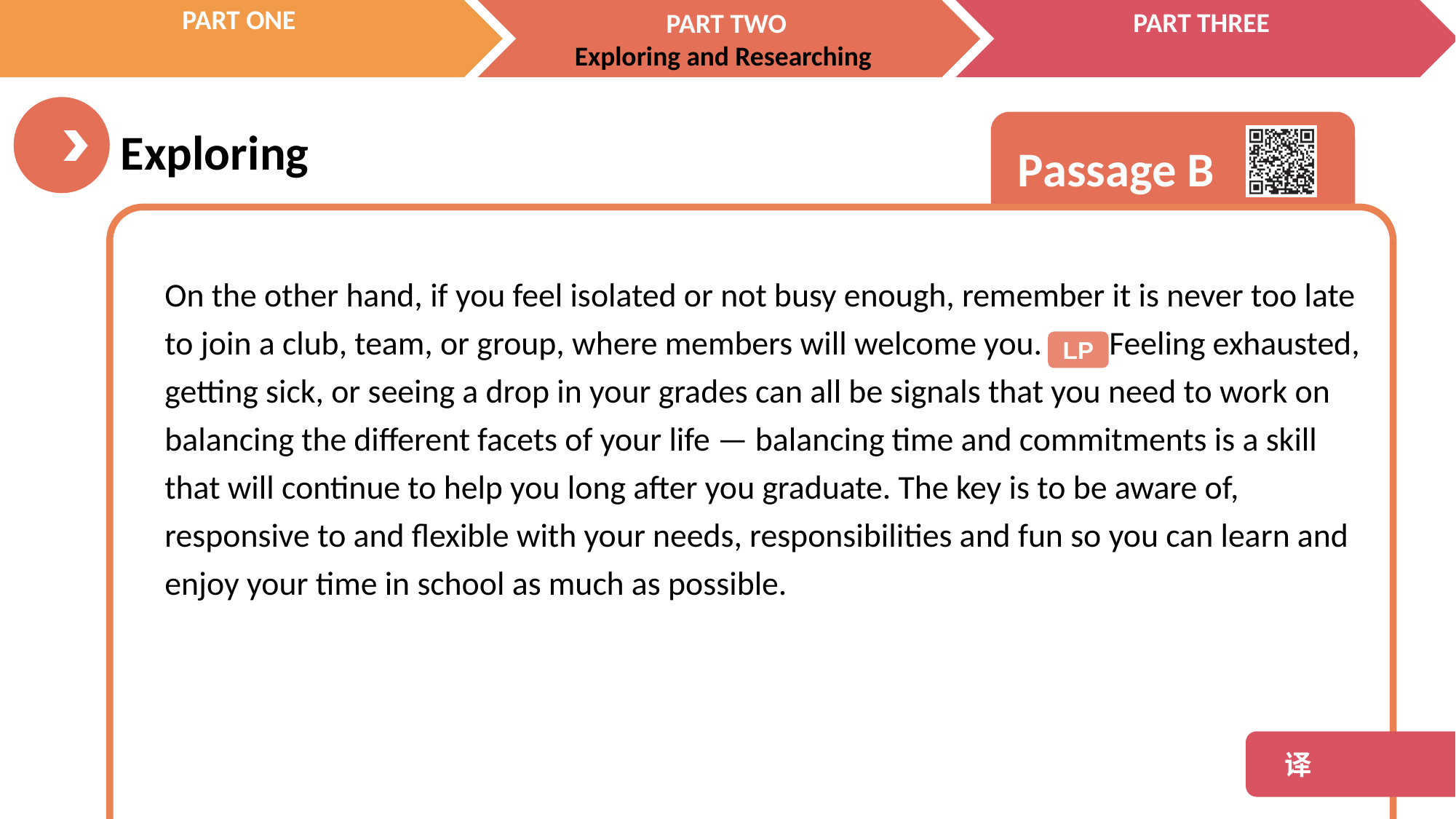

On the other hand, if you feel isolated or not busy enough, remember it is never too late to join a club, team, or group, where members will welcome you.         Feeling exhausted, getting sick, or seeing a drop in your grades can all be signals that you need to work on balancing the different facets of your life — balancing time and commitments is a skill that will continue to help you long after you graduate. The key is to be aware of, responsive to and flexible with your needs, responsibilities and fun so you can learn and enjoy your time in school as much as possible.

LP
   译